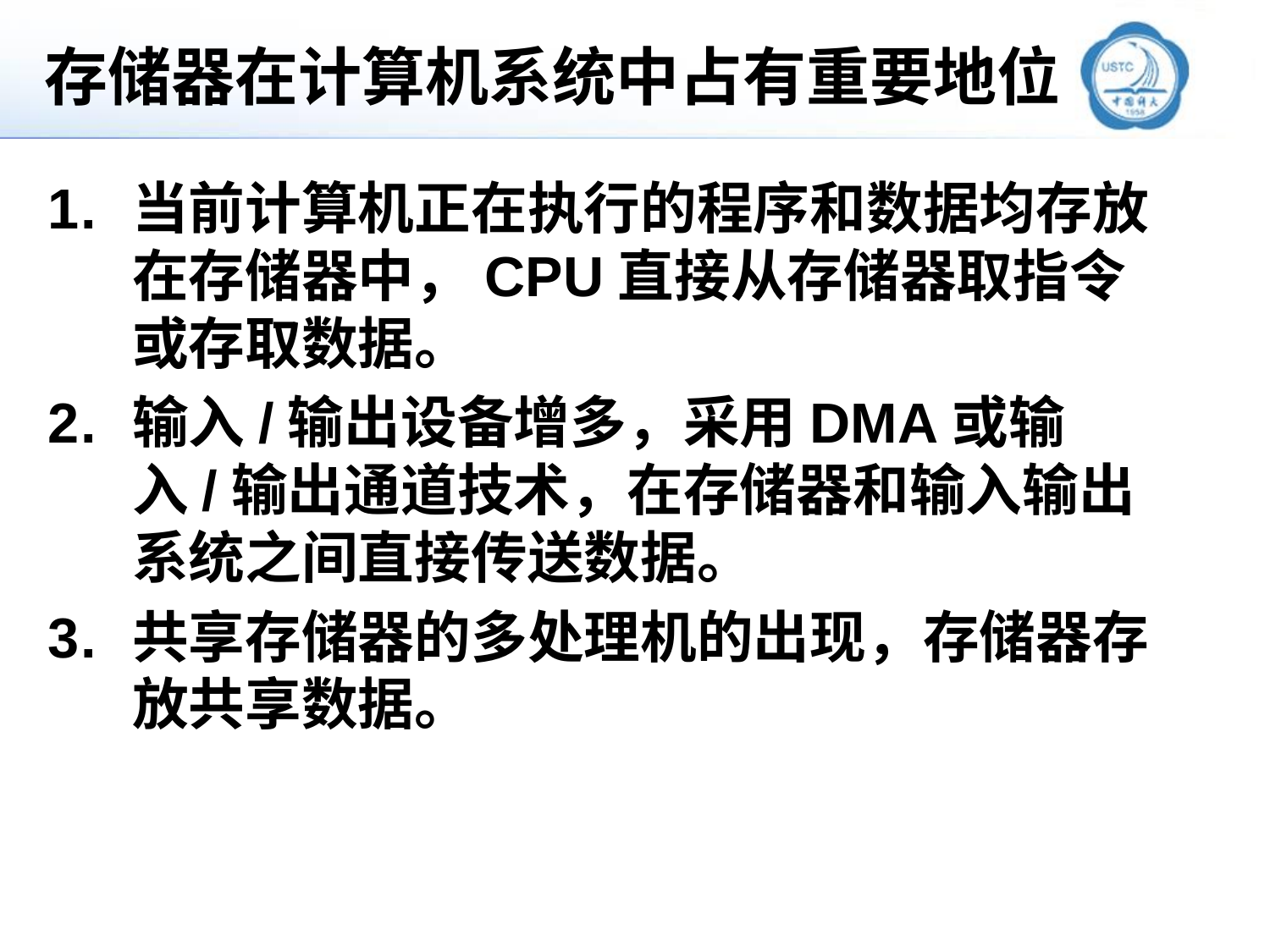

# 存储器在计算机系统中占有重要地位
当前计算机正在执行的程序和数据均存放在存储器中，CPU直接从存储器取指令或存取数据。
输入/输出设备增多，采用DMA或输入/输出通道技术，在存储器和输入输出系统之间直接传送数据。
共享存储器的多处理机的出现，存储器存放共享数据。